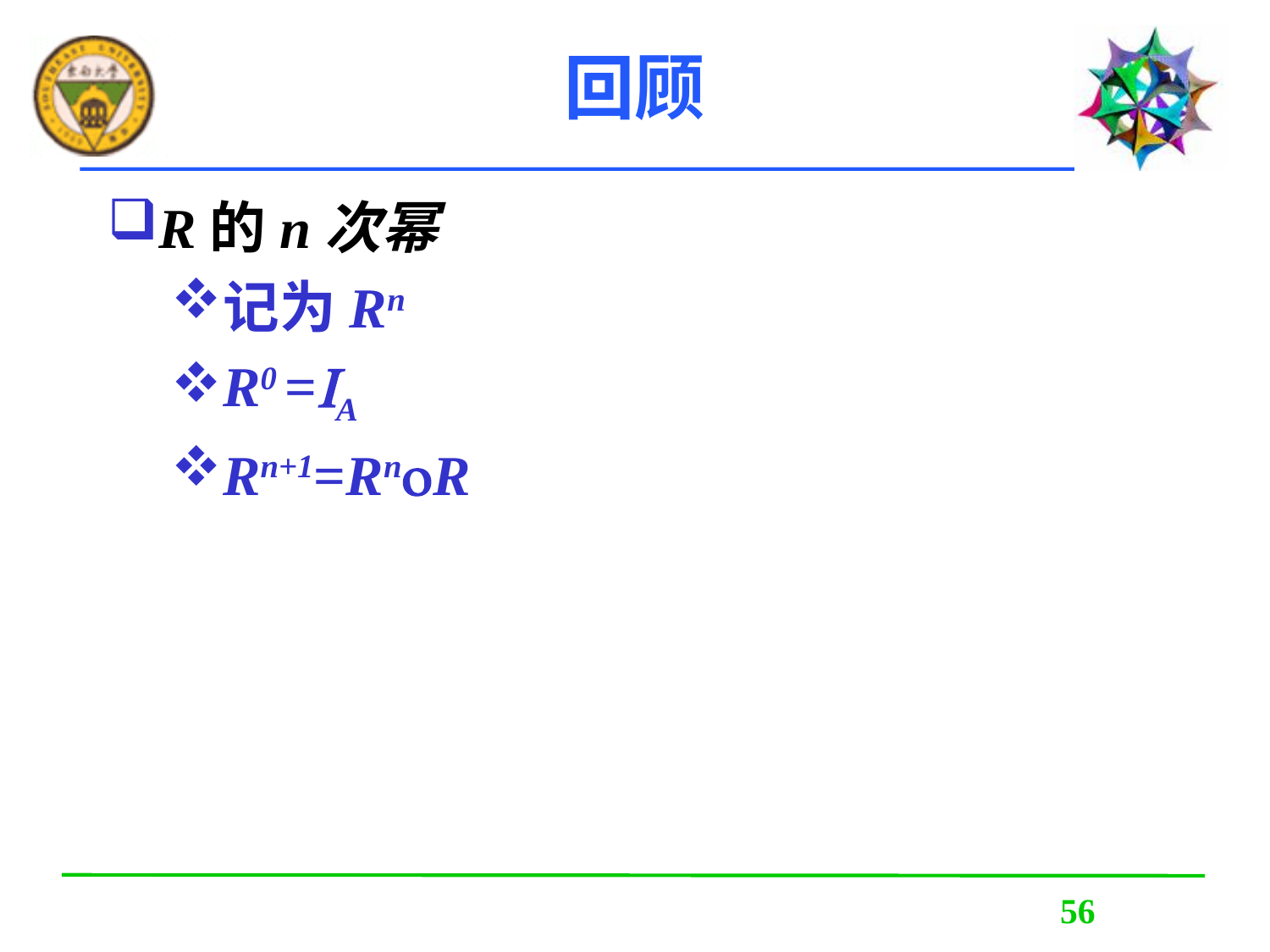

# 回顾
R的n次幂
记为Rn
R0 =ΙA
Rn+1=RnοR